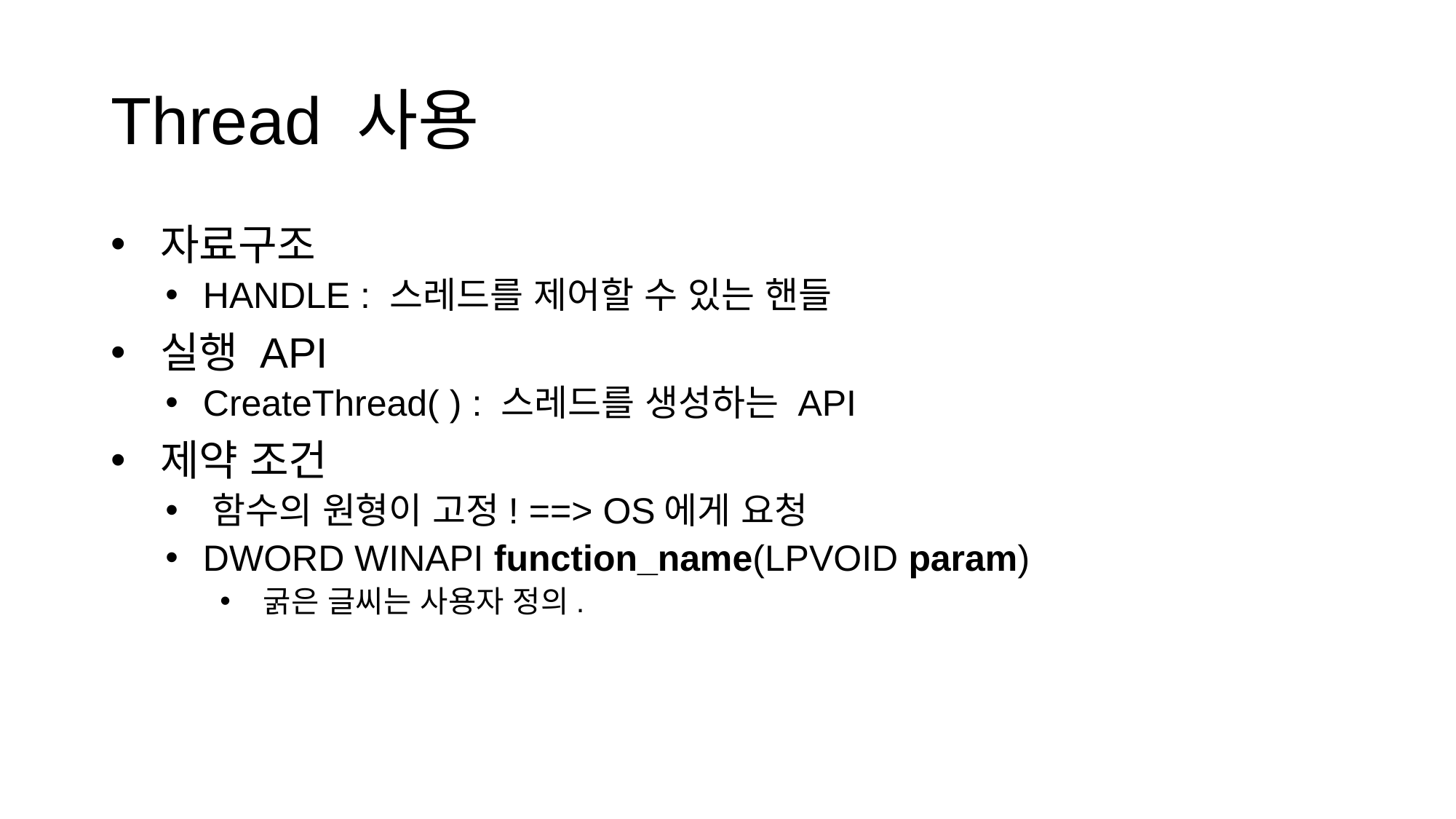

# Thread 사용
 자료구조
 HANDLE : 스레드를 제어할 수 있는 핸들
 실행 API
 CreateThread( ) : 스레드를 생성하는 API
 제약 조건
 함수의 원형이 고정! ==> OS에게 요청
 DWORD WINAPI function_name(LPVOID param)
 굵은 글씨는 사용자 정의.